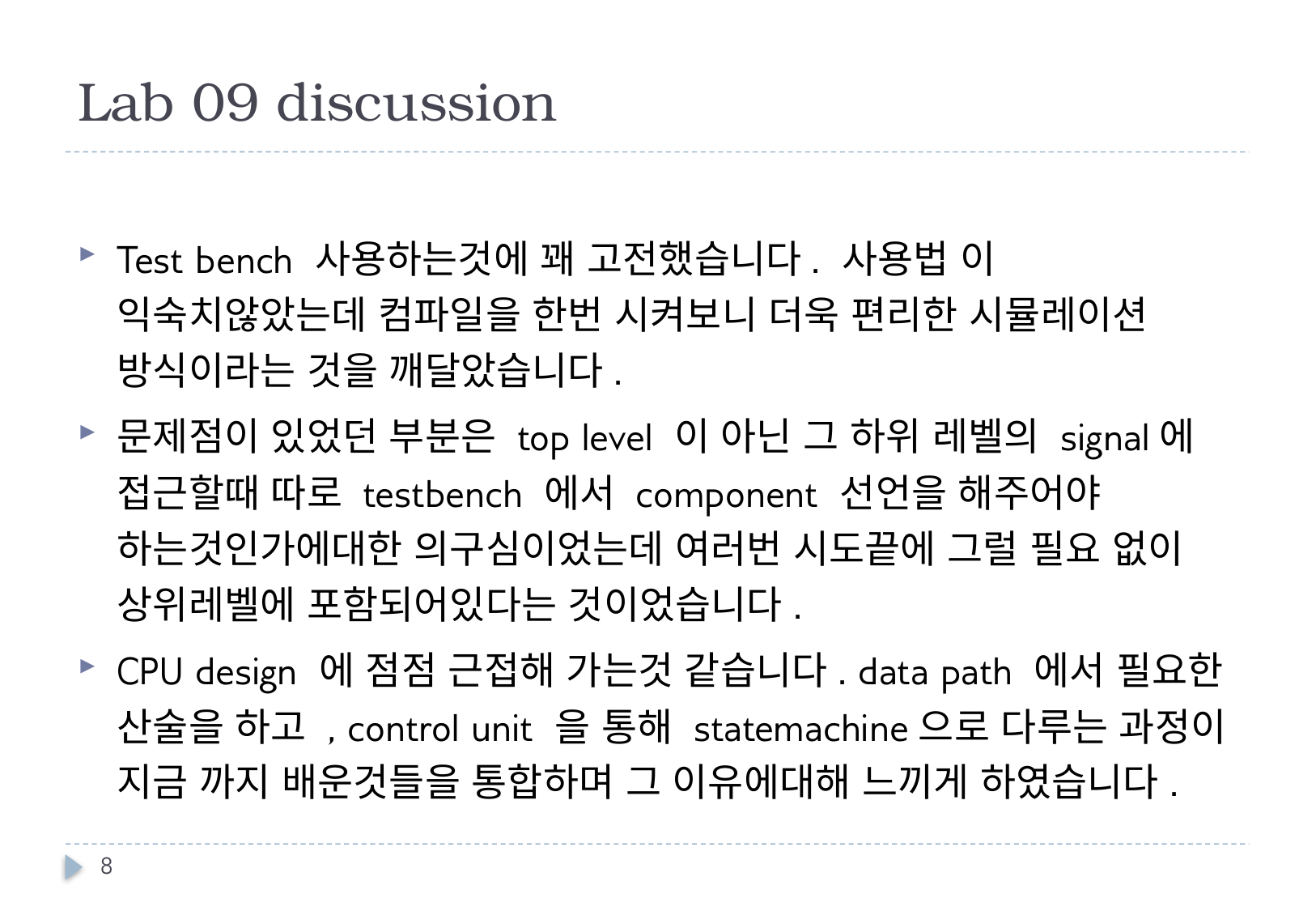

# Lab 09 discussion

Test bench 사용하는것에 꽤 고전했습니다. 사용법 이 익숙치않았는데 컴파일을 한번 시켜보니 더욱 편리한 시뮬레이션 방식이라는 것을 깨달았습니다.
문제점이 있었던 부분은 top level 이 아닌 그 하위 레벨의 signal에 접근할때 따로 testbench 에서 component 선언을 해주어야 하는것인가에대한 의구심이었는데 여러번 시도끝에 그럴 필요 없이 상위레벨에 포함되어있다는 것이었습니다.
CPU design 에 점점 근접해 가는것 같습니다. data path 에서 필요한 산술을 하고 , control unit 을 통해 statemachine으로 다루는 과정이 지금 까지 배운것들을 통합하며 그 이유에대해 느끼게 하였습니다.

8